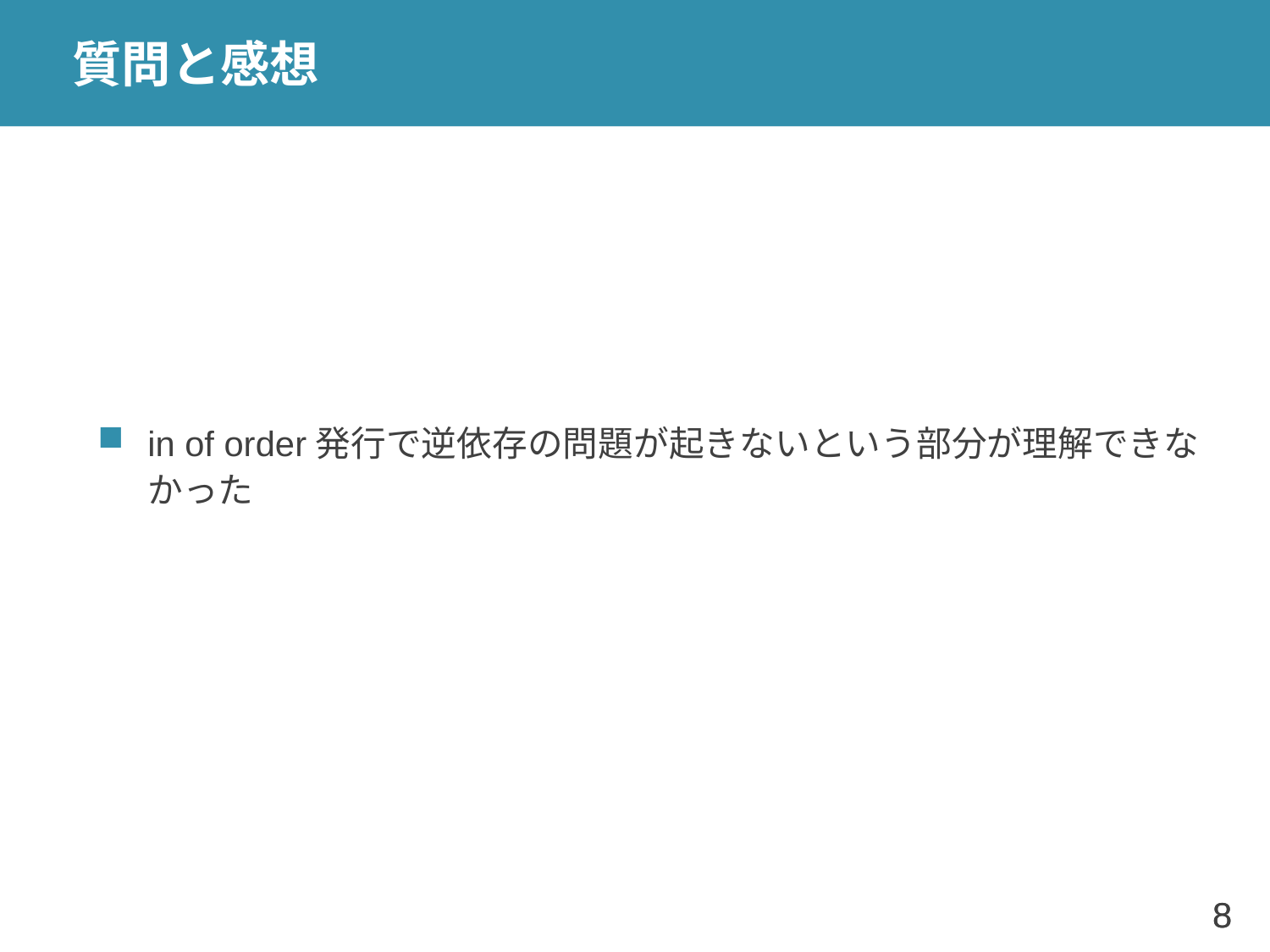

# 質問と感想
in of order発行で逆依存の問題が起きないという部分が理解できなかった